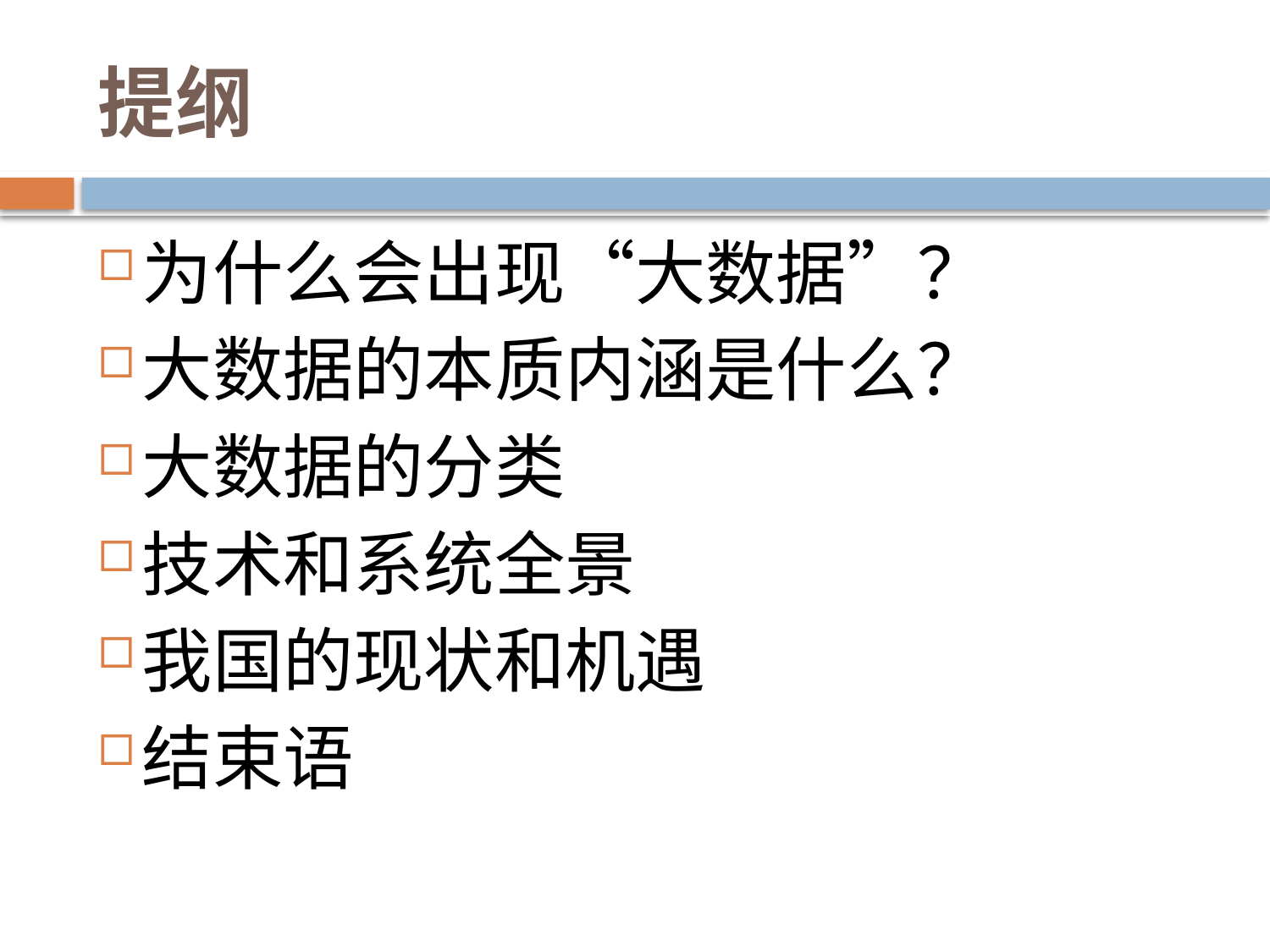

# 提纲
为什么会出现“大数据”？
大数据的本质内涵是什么？
大数据的分类
技术和系统全景
我国的现状和机遇
结束语